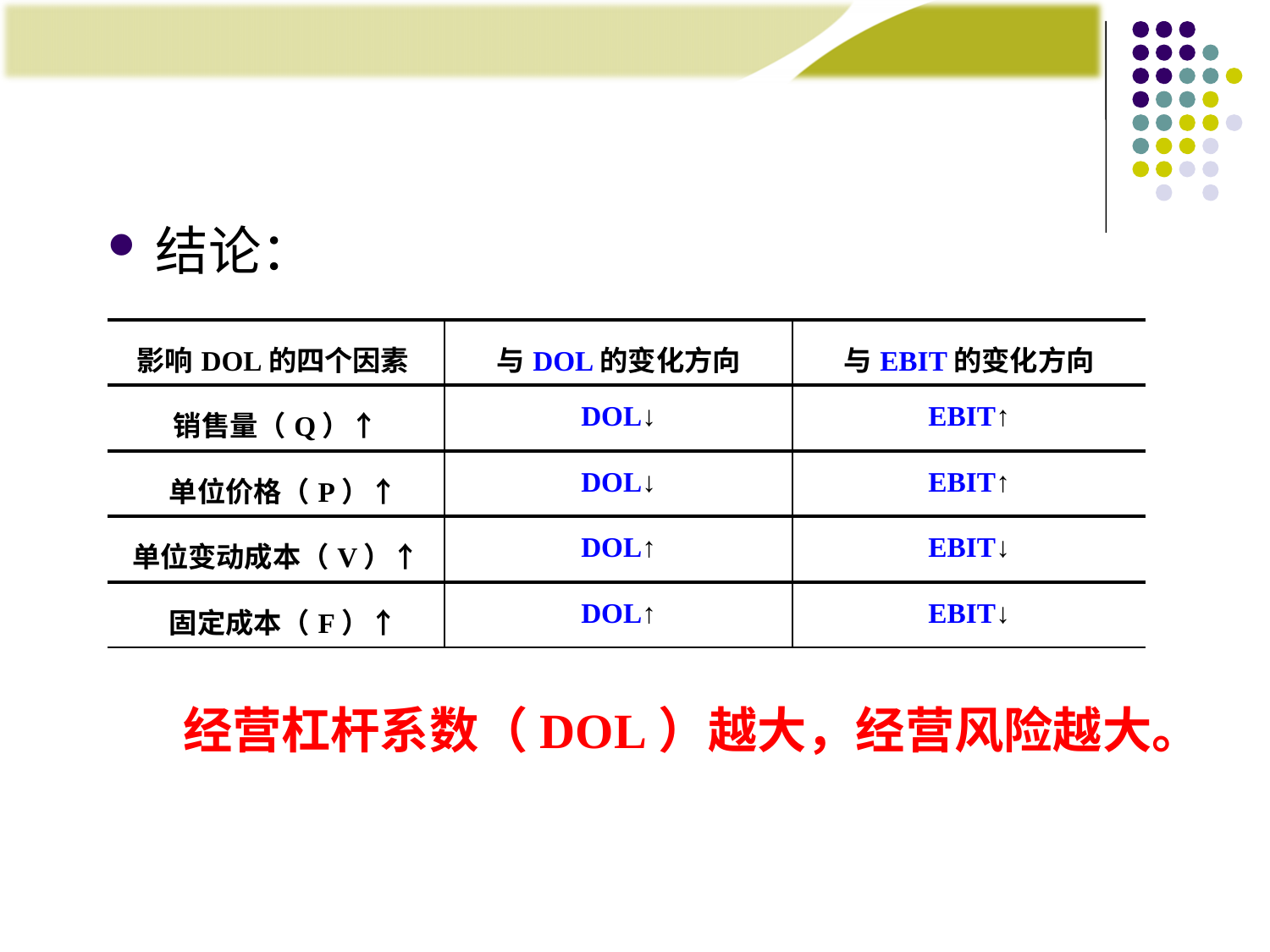

# 结论：
| 影响DOL的四个因素 | 与DOL的变化方向 | 与EBIT的变化方向 |
| --- | --- | --- |
| 销售量（Q）↑ | DOL↓ | EBIT↑ |
| 单位价格（P）↑ | DOL↓ | EBIT↑ |
| 单位变动成本（V）↑ | DOL↑ | EBIT↓ |
| 固定成本（F）↑ | DOL↑ | EBIT↓ |
经营杠杆系数（DOL）越大，经营风险越大。